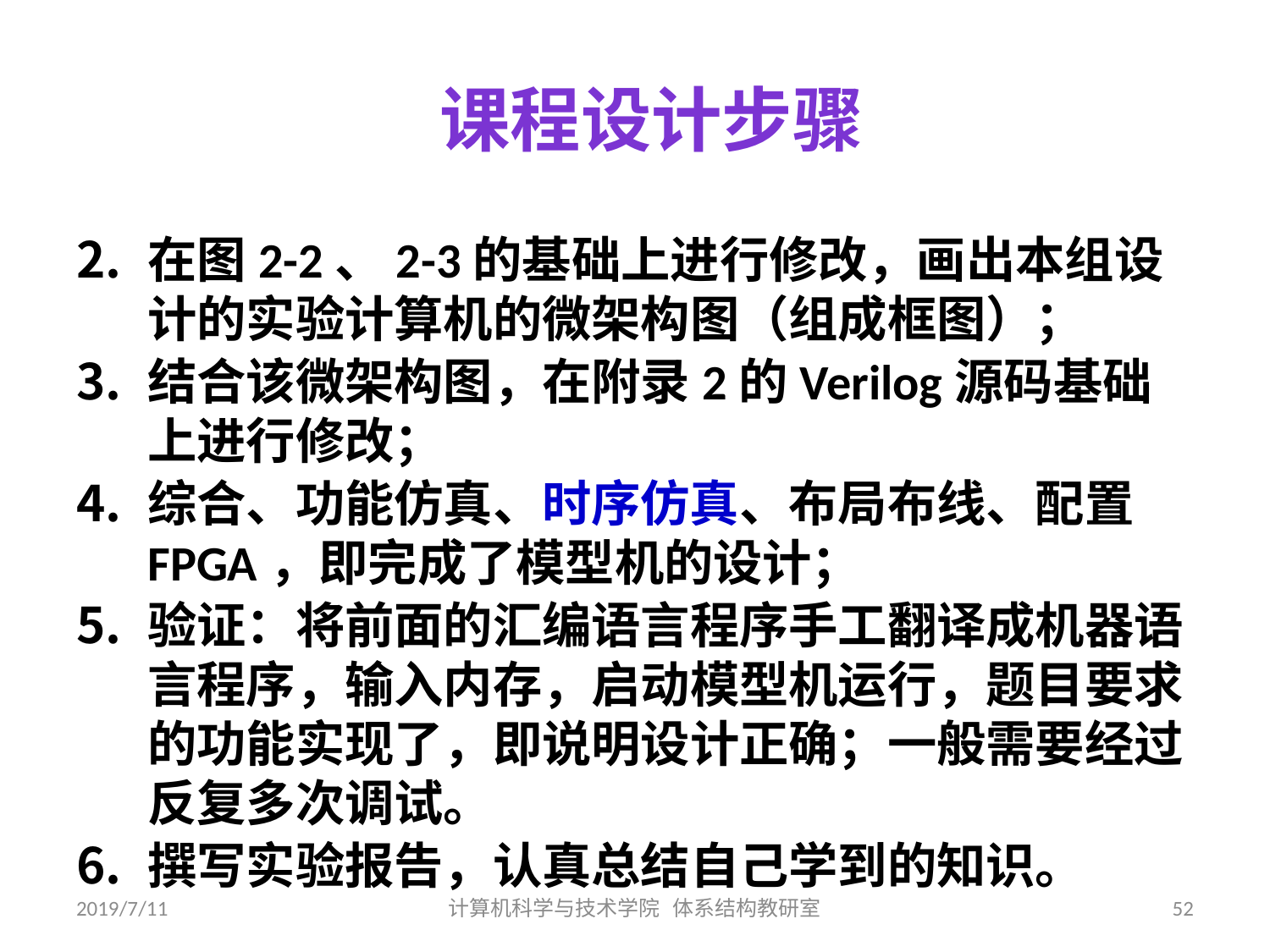

# 课程设计步骤
在图2-2、2-3的基础上进行修改，画出本组设计的实验计算机的微架构图（组成框图）；
结合该微架构图，在附录2的Verilog源码基础上进行修改；
综合、功能仿真、时序仿真、布局布线、配置FPGA，即完成了模型机的设计；
验证：将前面的汇编语言程序手工翻译成机器语言程序，输入内存，启动模型机运行，题目要求的功能实现了，即说明设计正确；一般需要经过反复多次调试。
撰写实验报告，认真总结自己学到的知识。
2019/7/11
计算机科学与技术学院  体系结构教研室
52